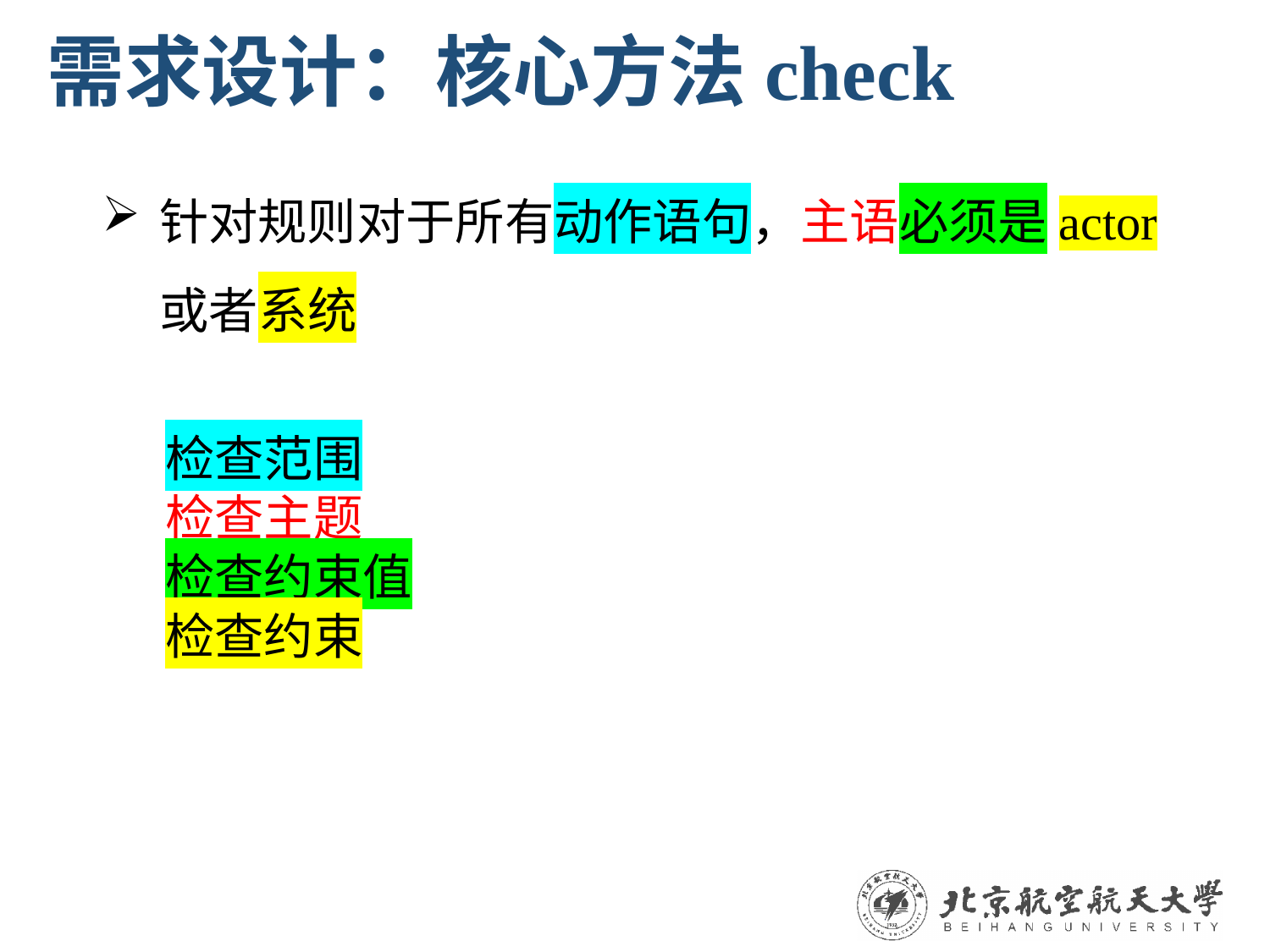

# 需求设计：核心方法check
针对规则对于所有动作语句，主语必须是actor或者系统

检查范围
检查主题
检查约束值
检查约束